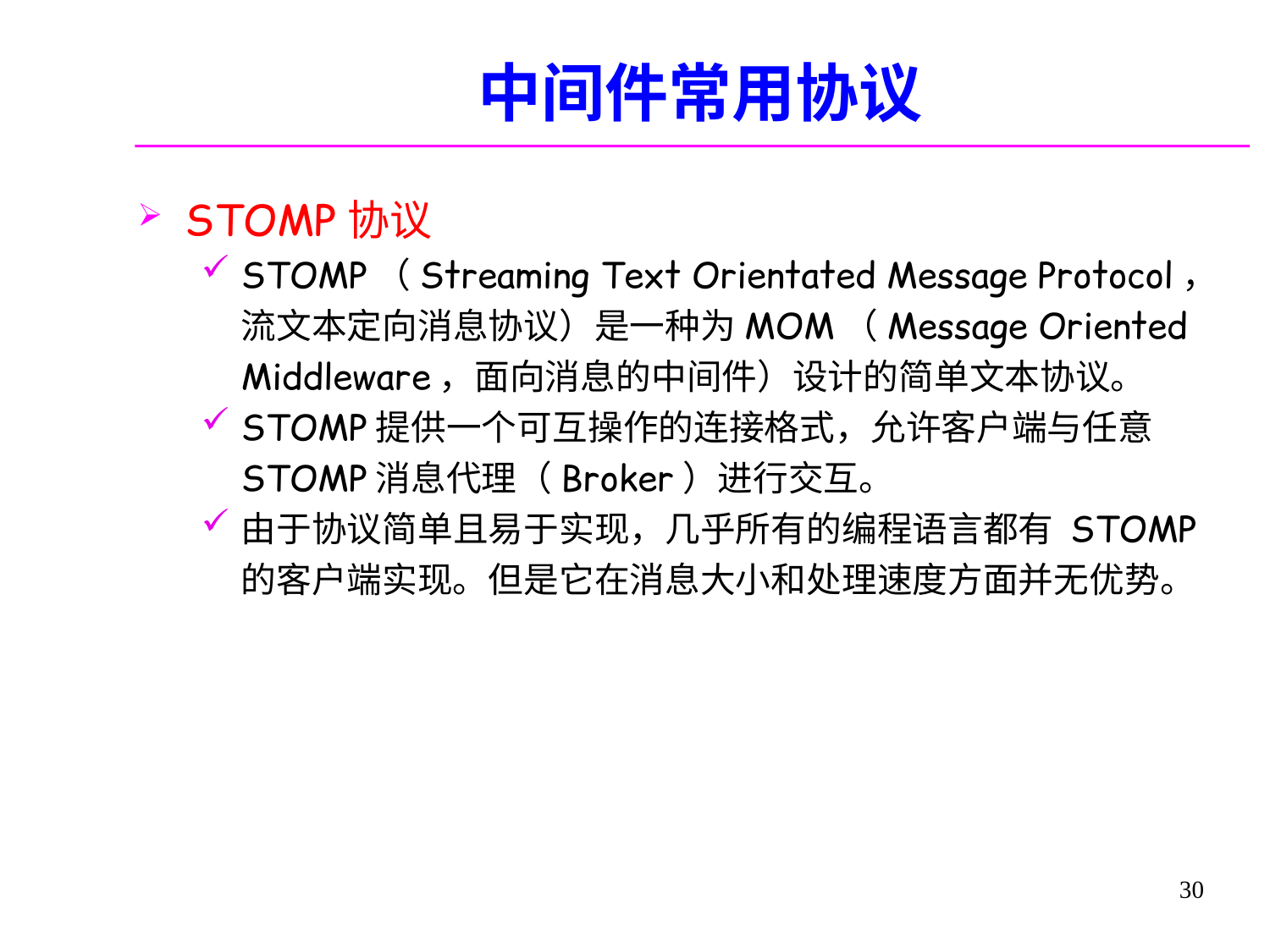

# 中间件常用协议
STOMP协议
STOMP（Streaming Text Orientated Message Protocol，流文本定向消息协议）是一种为MOM（Message Oriented Middleware，面向消息的中间件）设计的简单文本协议。
STOMP提供一个可互操作的连接格式，允许客户端与任意STOMP消息代理（Broker）进行交互。
由于协议简单且易于实现，几乎所有的编程语言都有 STOMP 的客户端实现。但是它在消息大小和处理速度方面并无优势。
30